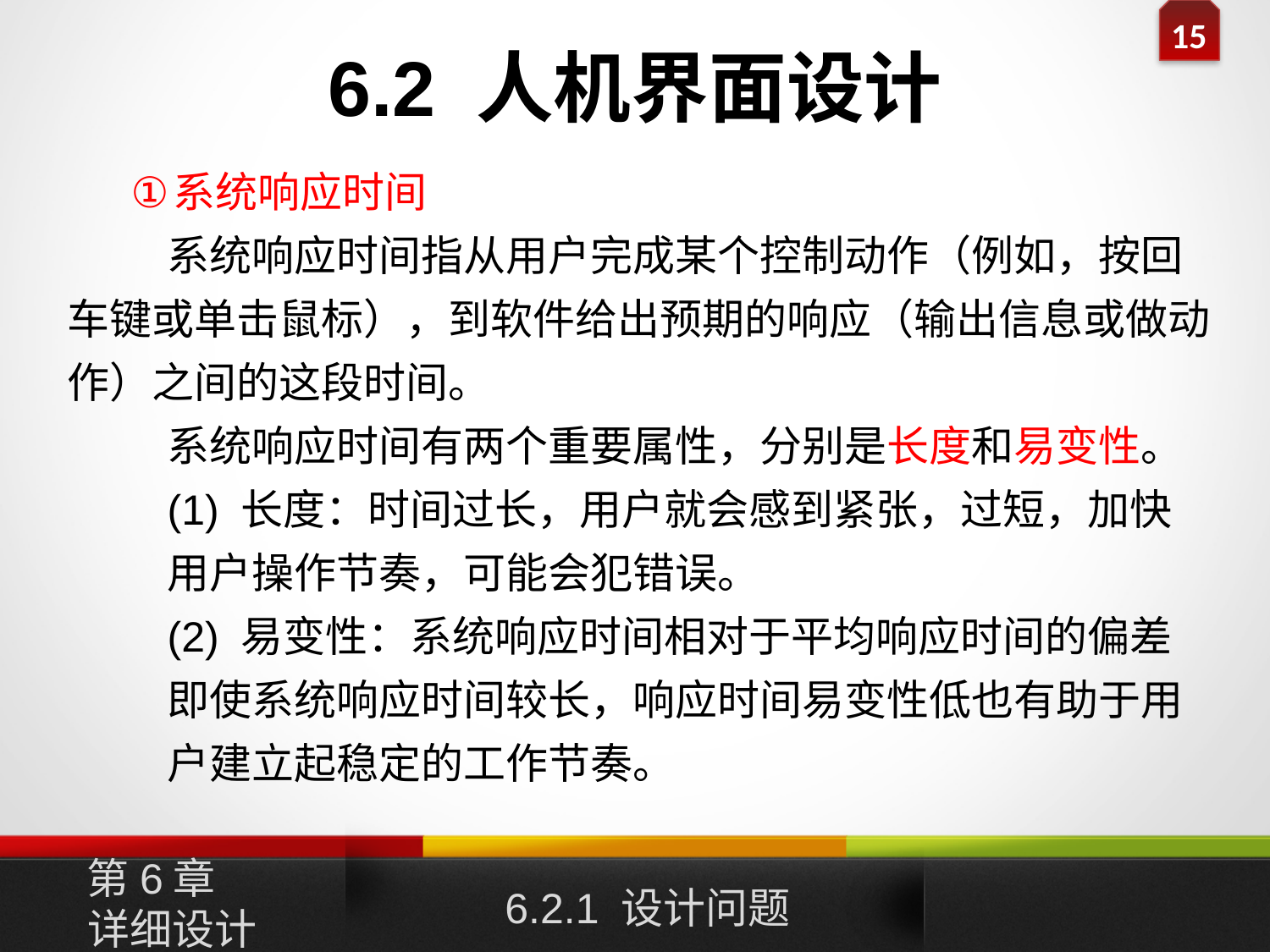

# 6.2 人机界面设计
系统响应时间
系统响应时间指从用户完成某个控制动作（例如，按回车键或单击鼠标），到软件给出预期的响应（输出信息或做动作）之间的这段时间。
系统响应时间有两个重要属性，分别是长度和易变性。
(1) 长度：时间过长，用户就会感到紧张，过短，加快
用户操作节奏，可能会犯错误。
(2) 易变性：系统响应时间相对于平均响应时间的偏差
即使系统响应时间较长，响应时间易变性低也有助于用
户建立起稳定的工作节奏。
第6章
详细设计
6.2.1 设计问题